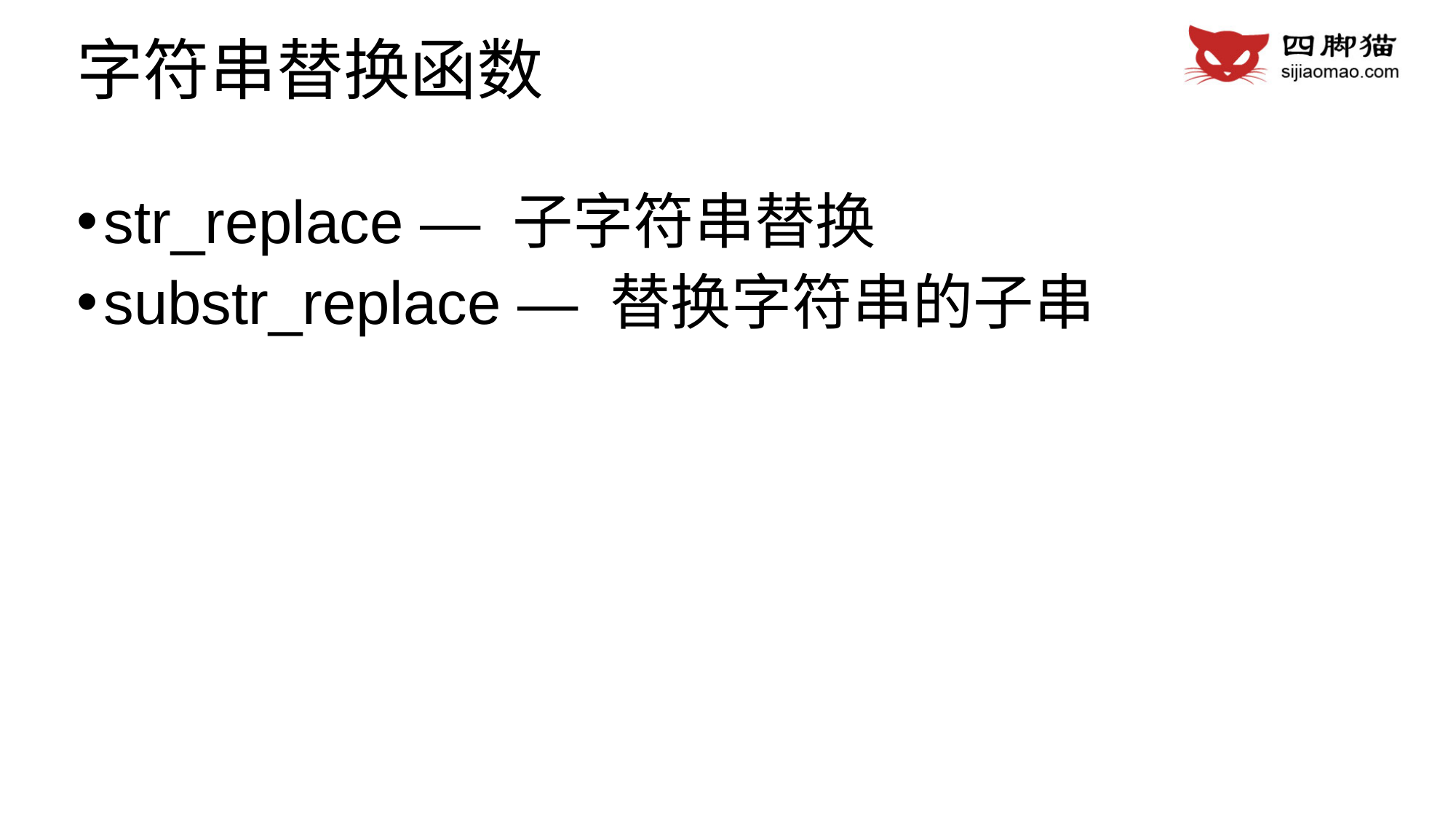

字符串替换函数
str_replace — 子字符串替换
substr_replace — 替换字符串的子串